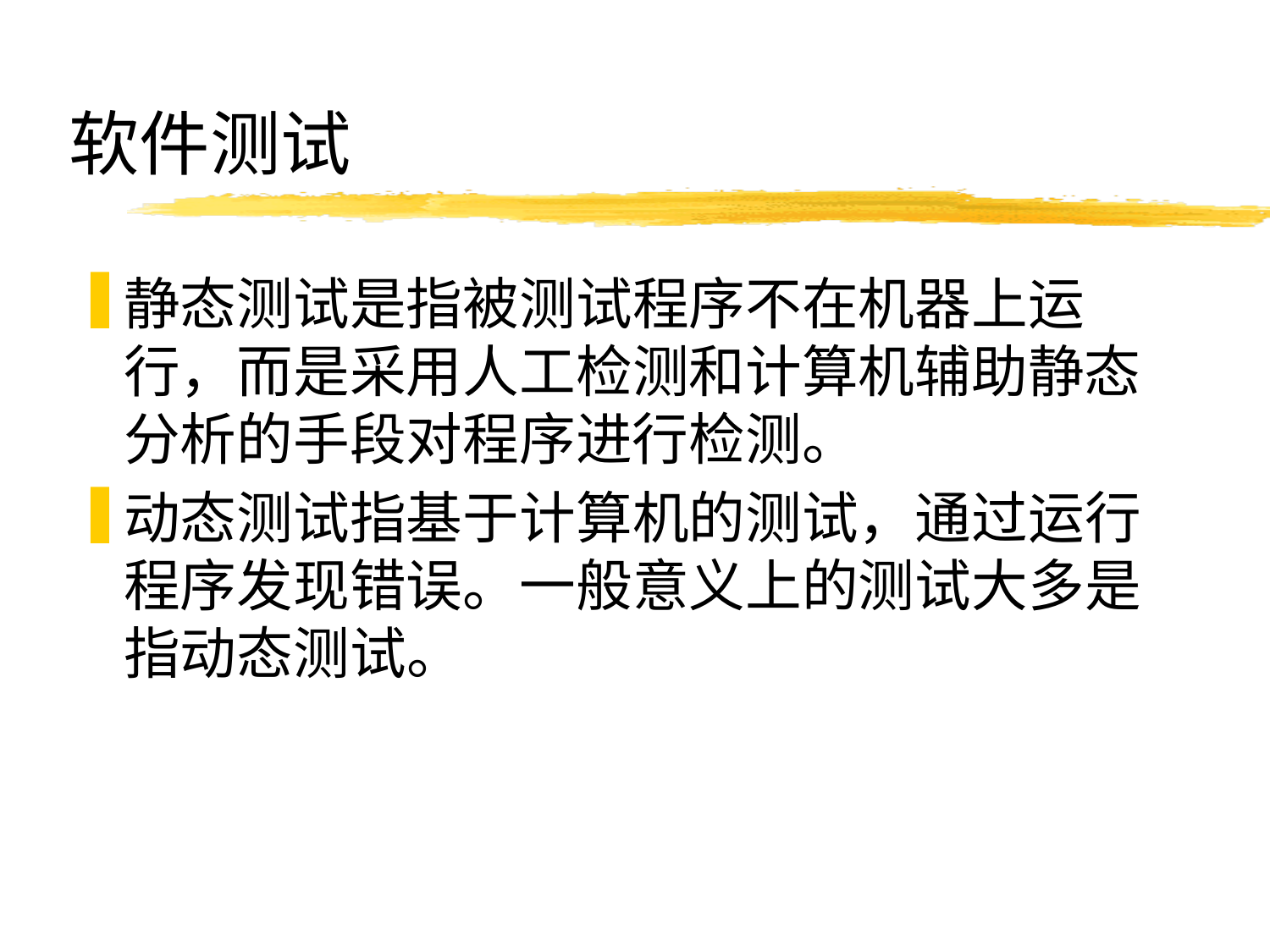

# 软件测试
静态测试是指被测试程序不在机器上运行，而是采用人工检测和计算机辅助静态分析的手段对程序进行检测。
动态测试指基于计算机的测试，通过运行程序发现错误。一般意义上的测试大多是指动态测试。